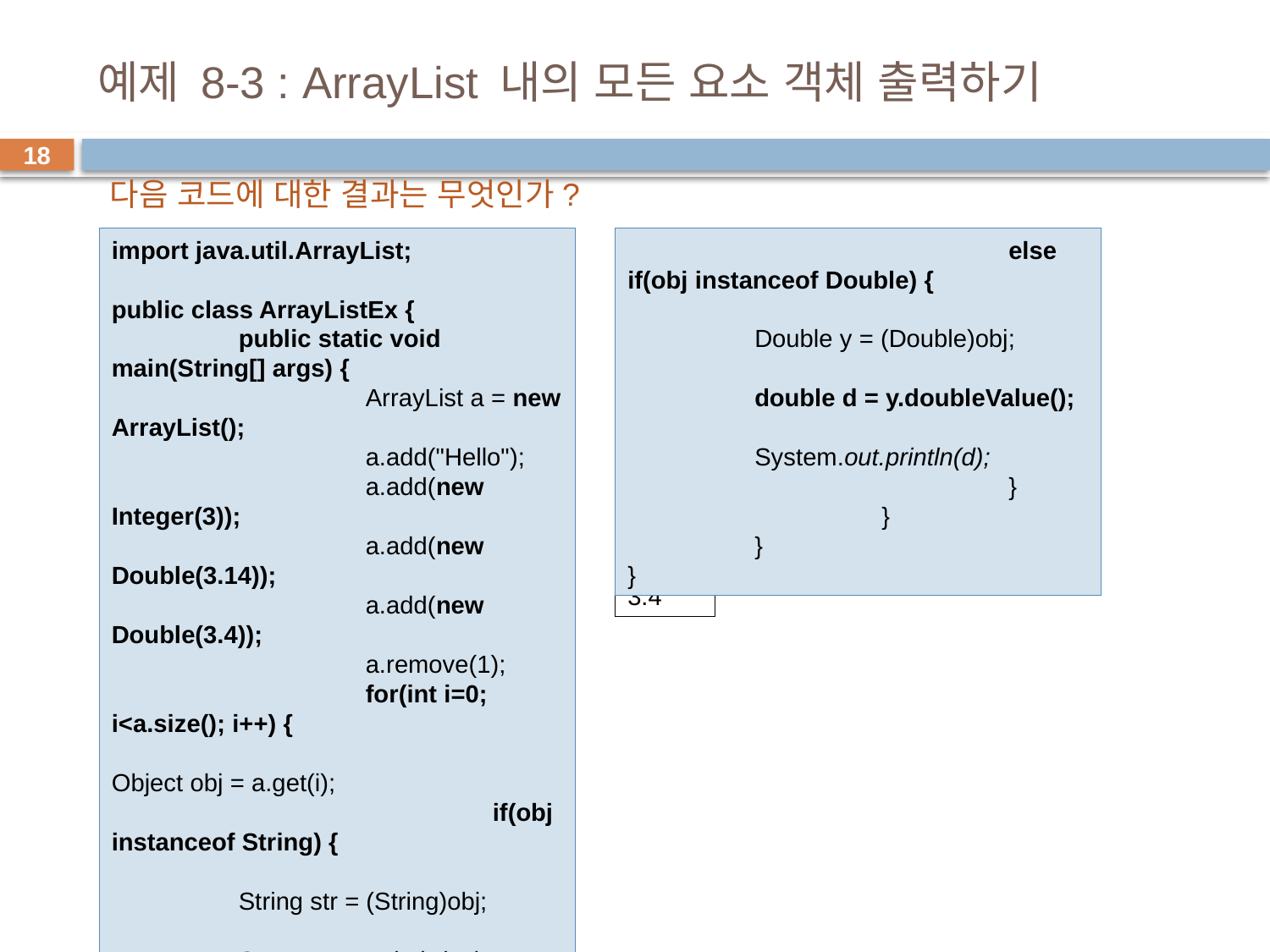

# 예제 8-3 : ArrayList 내의 모든 요소 객체 출력하기
18
다음 코드에 대한 결과는 무엇인가?
import java.util.ArrayList;

public class ArrayListEx {
	public static void main(String[] args) {
		ArrayList a = new ArrayList();
		a.add("Hello");
		a.add(new Integer(3));
		a.add(new Double(3.14));
		a.add(new Double(3.4));
		a.remove(1);
		for(int i=0; i<a.size(); i++) {
			Object obj = a.get(i);
			if(obj instanceof String) {
				String str = (String)obj;
				System.out.println(str);
			}
			else if(obj instanceof Integer) {
				Integer x = (Integer)obj;
				int n = x.intValue();
				System.out.println(n);
			}

			else if(obj instanceof Double) {
				Double y = (Double)obj;
				double d = y.doubleValue();
				System.out.println(d);
			}
		}
	}
}
Hello
3.14
3.4